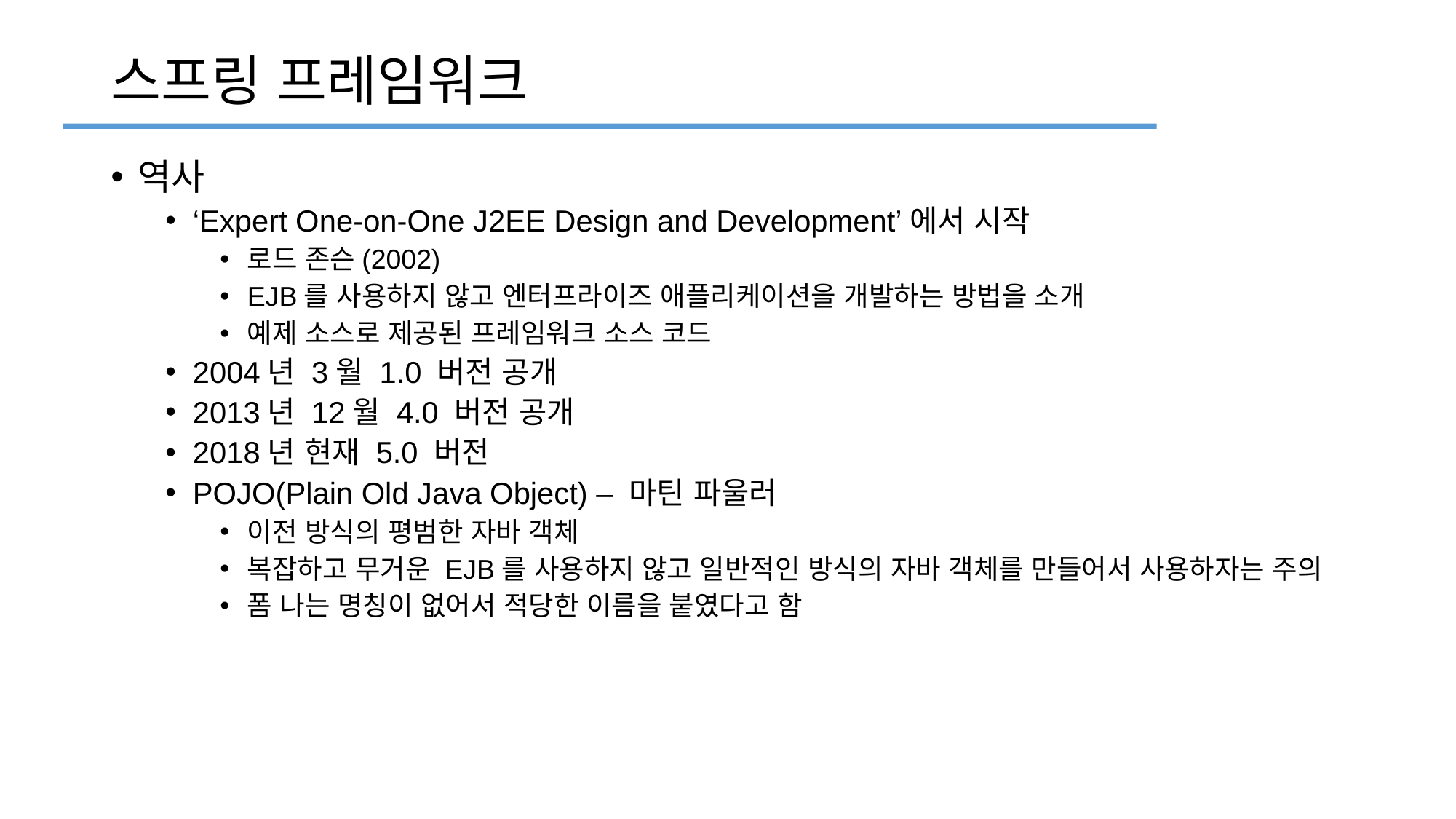

# 스프링 프레임워크
역사
‘Expert One-on-One J2EE Design and Development’에서 시작
로드 존슨(2002)
EJB를 사용하지 않고 엔터프라이즈 애플리케이션을 개발하는 방법을 소개
예제 소스로 제공된 프레임워크 소스 코드
2004년 3월 1.0 버전 공개
2013년 12월 4.0 버전 공개
2018년 현재 5.0 버전
POJO(Plain Old Java Object) – 마틴 파울러
이전 방식의 평범한 자바 객체
복잡하고 무거운 EJB를 사용하지 않고 일반적인 방식의 자바 객체를 만들어서 사용하자는 주의
폼 나는 명칭이 없어서 적당한 이름을 붙였다고 함